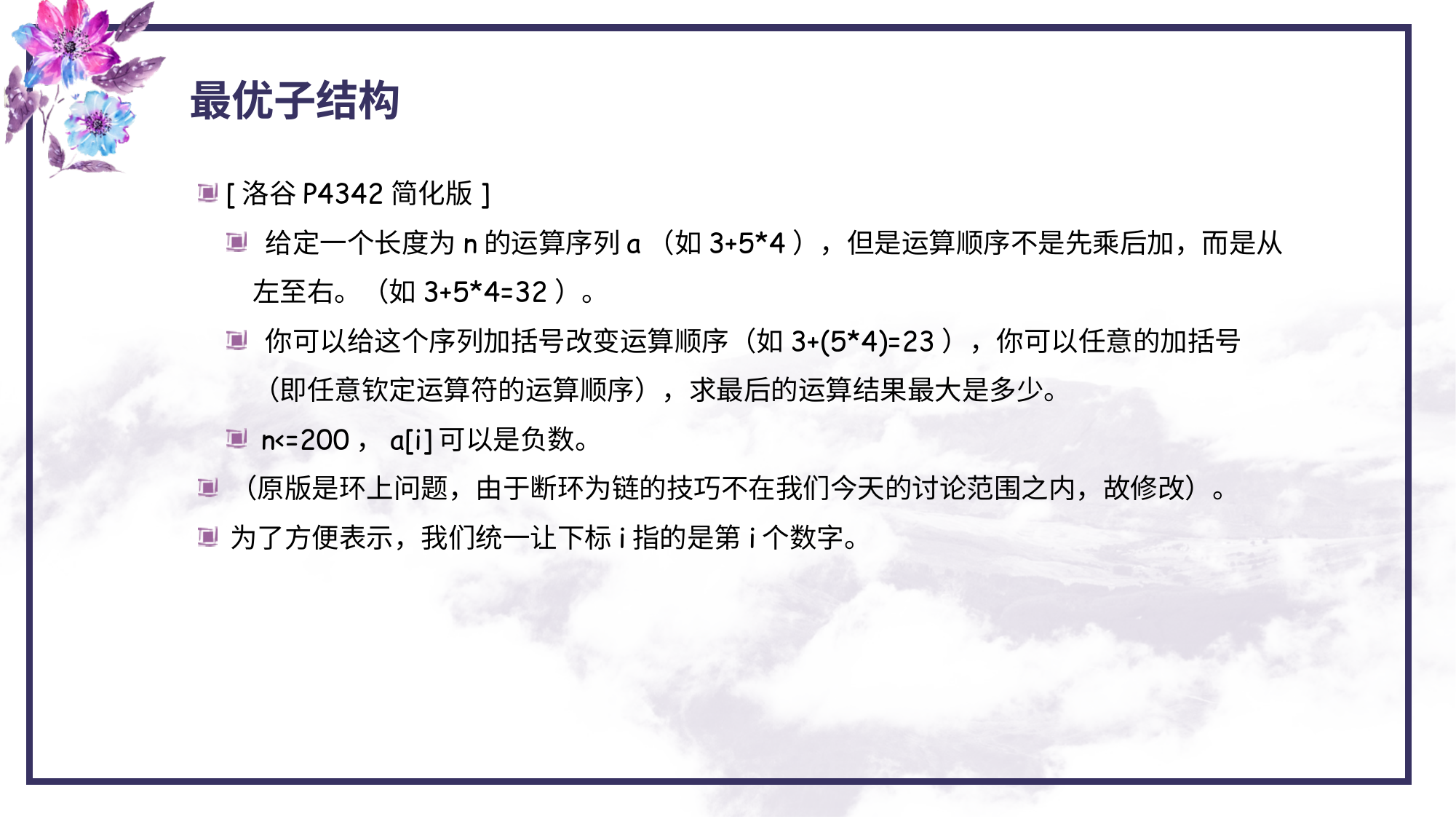

最优子结构
 [洛谷P4342简化版]
 给定一个长度为n的运算序列a（如3+5*4），但是运算顺序不是先乘后加，而是从左至右。（如3+5*4=32）。
 你可以给这个序列加括号改变运算顺序（如3+(5*4)=23），你可以任意的加括号（即任意钦定运算符的运算顺序），求最后的运算结果最大是多少。
 n<=200，a[i]可以是负数。
 （原版是环上问题，由于断环为链的技巧不在我们今天的讨论范围之内，故修改）。
 为了方便表示，我们统一让下标i指的是第i个数字。